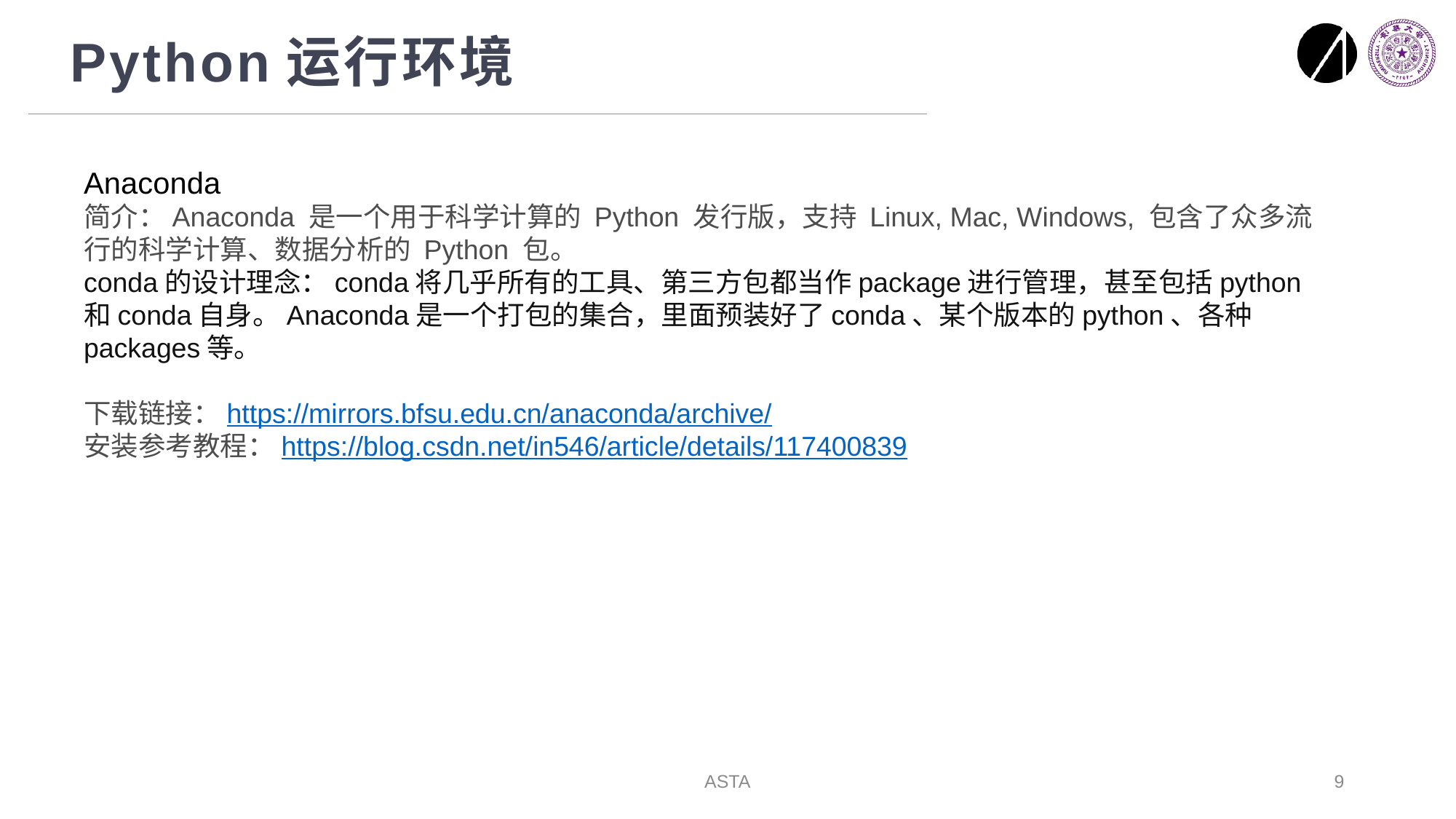

# Python运行环境
Anaconda
简介：Anaconda 是一个用于科学计算的 Python 发行版，支持 Linux, Mac, Windows, 包含了众多流行的科学计算、数据分析的 Python 包。
conda的设计理念：conda将几乎所有的工具、第三方包都当作package进行管理，甚至包括python 和conda自身。Anaconda是一个打包的集合，里面预装好了conda、某个版本的python、各种packages等。

下载链接：https://mirrors.bfsu.edu.cn/anaconda/archive/
安装参考教程：https://blog.csdn.net/in546/article/details/117400839

ASTA
9